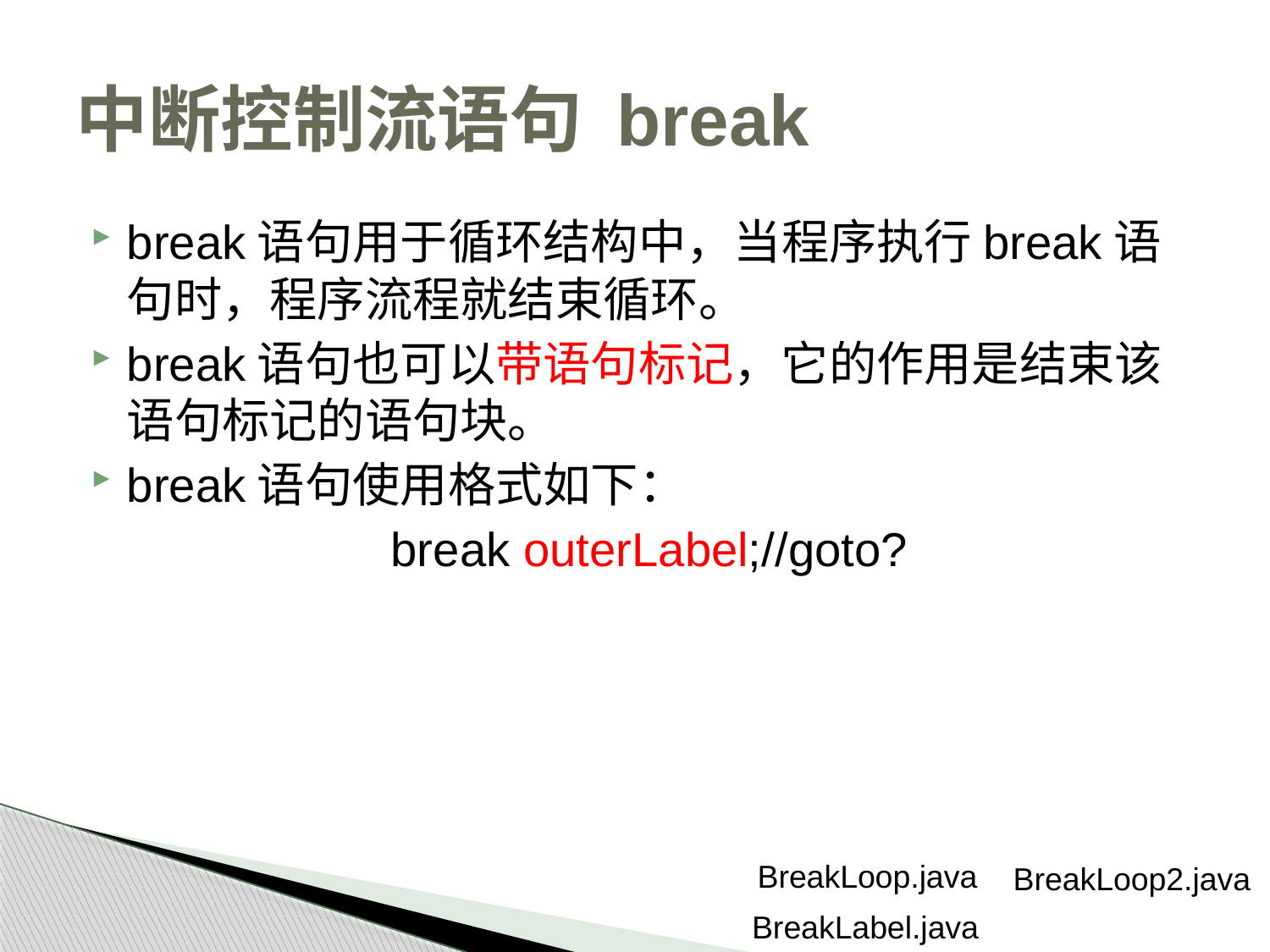

# 中断控制流语句 break
break语句用于循环结构中，当程序执行break语句时，程序流程就结束循环。
break语句也可以带语句标记，它的作用是结束该语句标记的语句块。
break语句使用格式如下：
 break outerLabel;//goto?

BreakLoop.java
BreakLoop2.java
BreakLabel.java